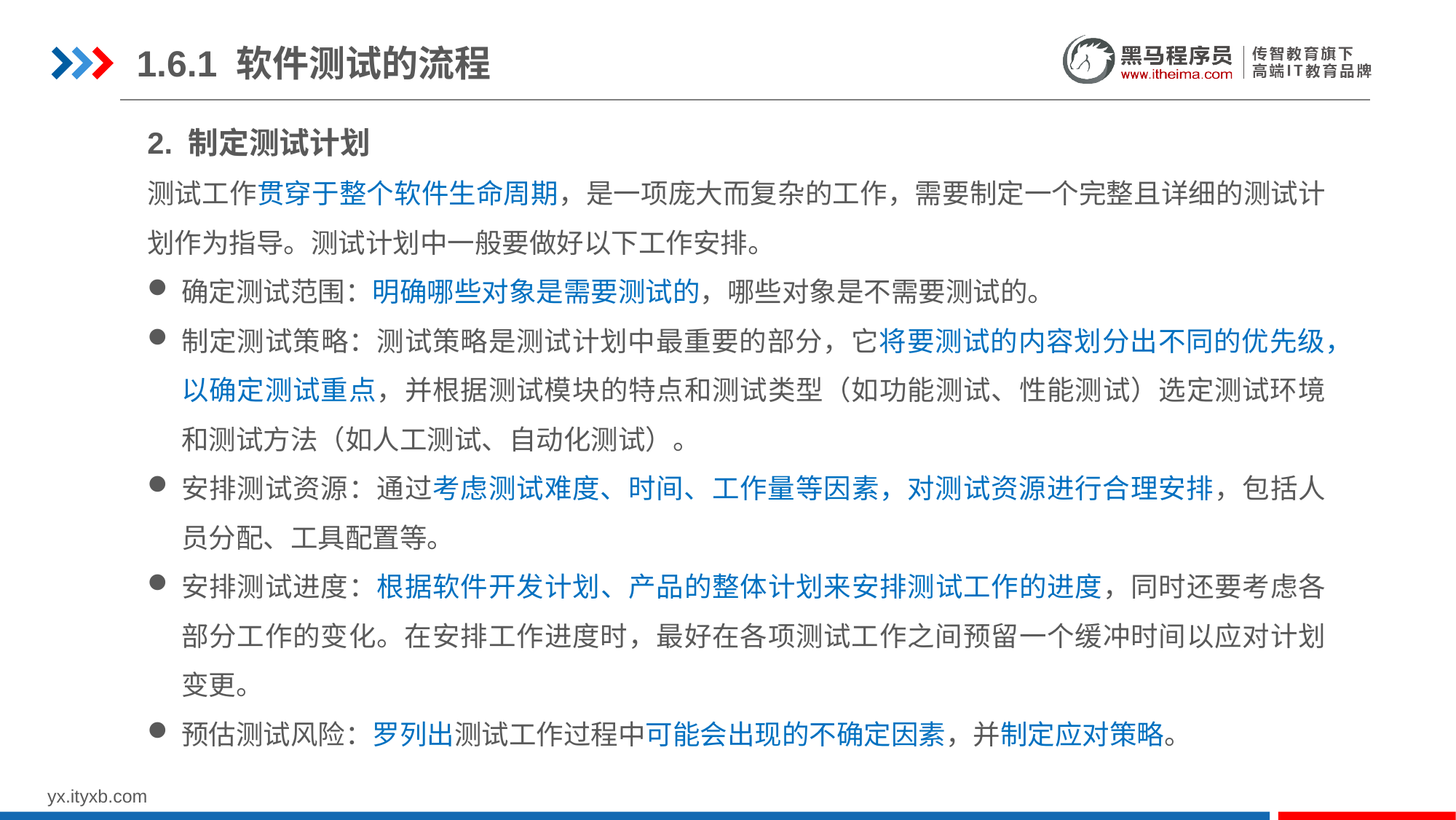

1.6.1 软件测试的流程
2. 制定测试计划
测试工作贯穿于整个软件生命周期，是一项庞大而复杂的工作，需要制定一个完整且详细的测试计划作为指导。测试计划中一般要做好以下工作安排。
确定测试范围：明确哪些对象是需要测试的，哪些对象是不需要测试的。
制定测试策略：测试策略是测试计划中最重要的部分，它将要测试的内容划分出不同的优先级，以确定测试重点，并根据测试模块的特点和测试类型（如功能测试、性能测试）选定测试环境和测试方法（如人工测试、自动化测试）。
安排测试资源：通过考虑测试难度、时间、工作量等因素，对测试资源进行合理安排，包括人员分配、工具配置等。
安排测试进度：根据软件开发计划、产品的整体计划来安排测试工作的进度，同时还要考虑各部分工作的变化。在安排工作进度时，最好在各项测试工作之间预留一个缓冲时间以应对计划变更。
预估测试风险：罗列出测试工作过程中可能会出现的不确定因素，并制定应对策略。